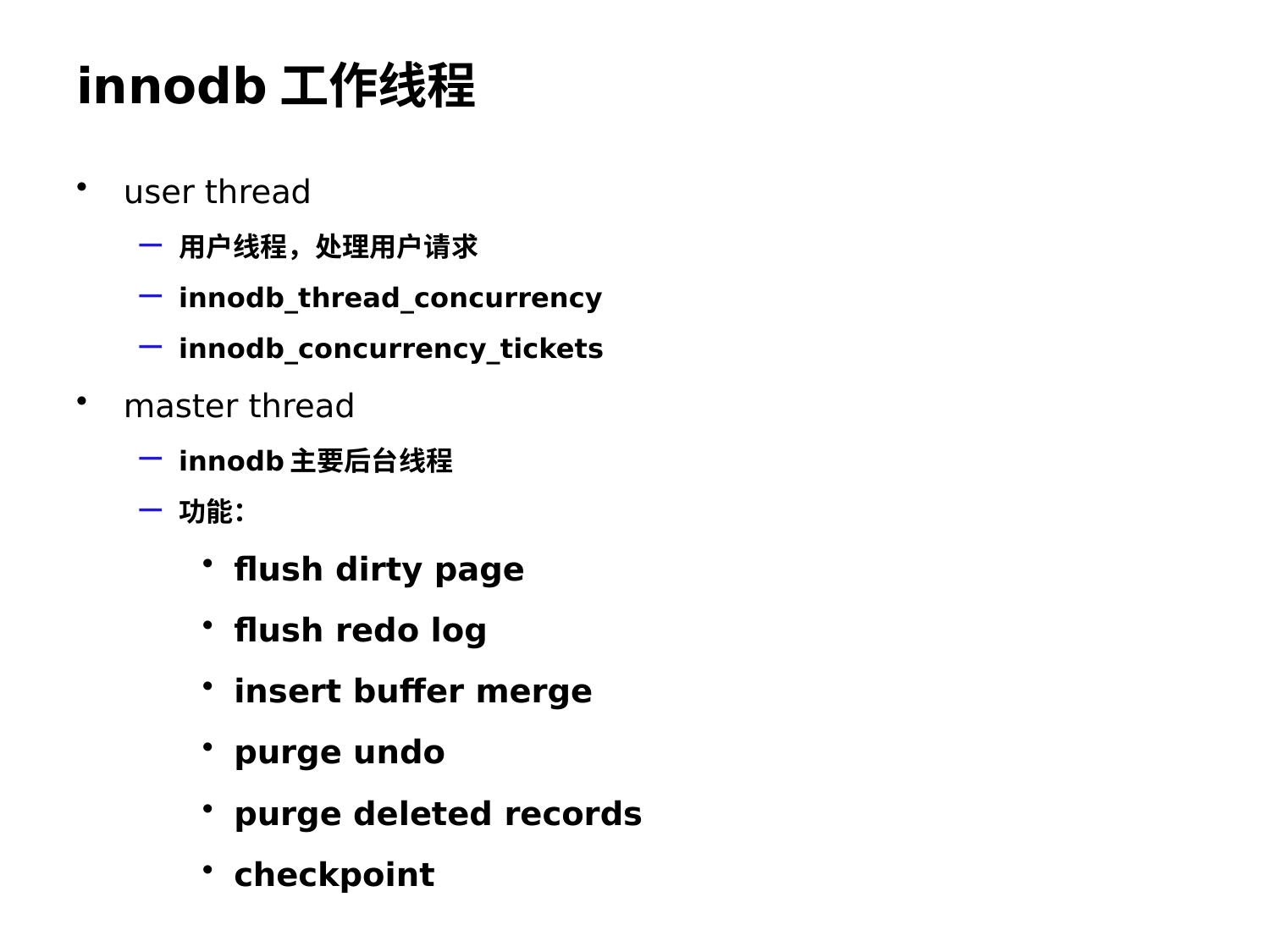

# innodb工作线程
user thread
用户线程，处理用户请求
innodb_thread_concurrency
innodb_concurrency_tickets
master thread
innodb主要后台线程
功能：
flush dirty page
flush redo log
insert buffer merge
purge undo
purge deleted records
checkpoint